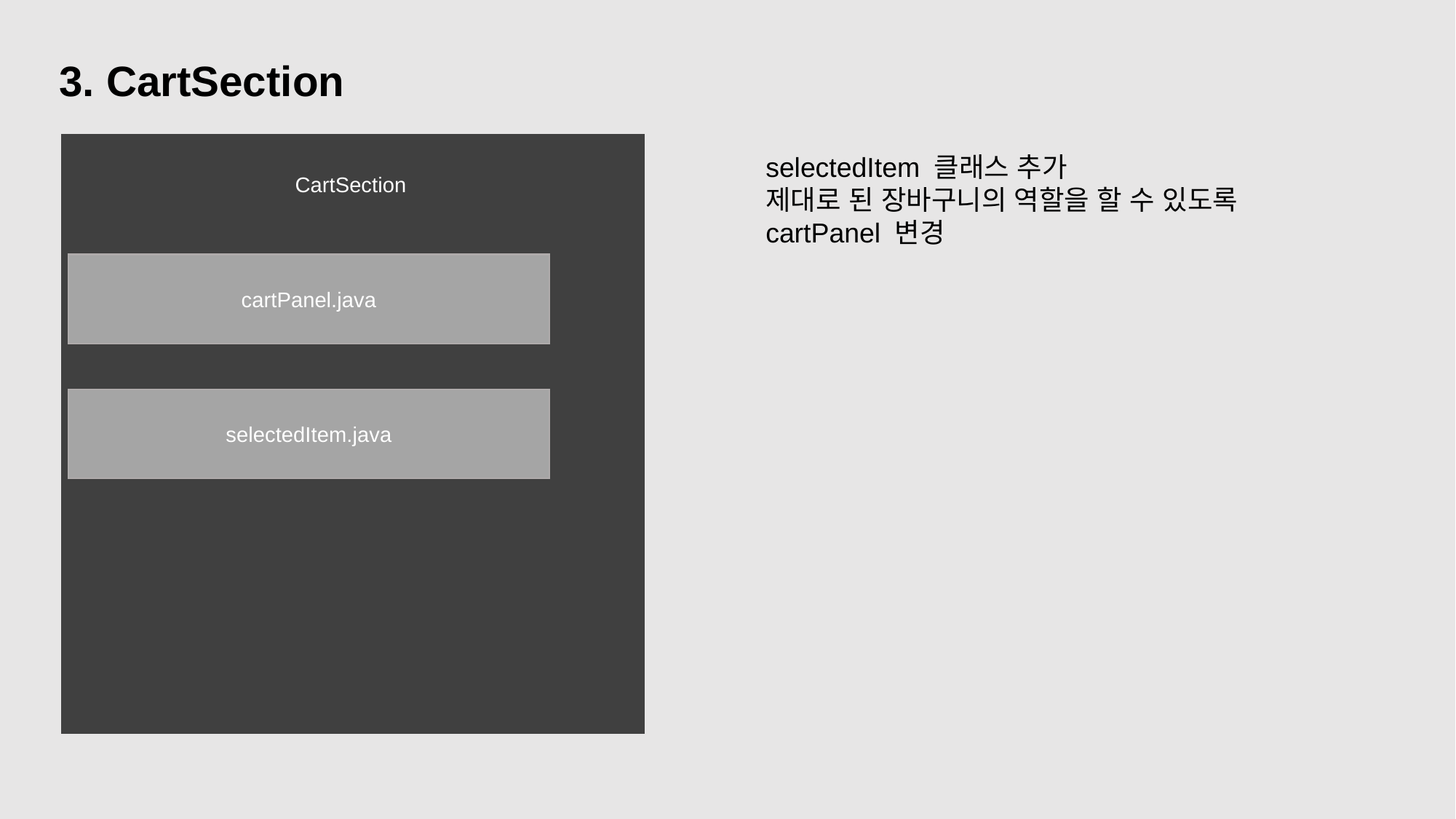

3. CartSection

CartSection
cartPanel.java
selectedItem.java
selectedItem 클래스 추가
제대로 된 장바구니의 역할을 할 수 있도록
cartPanel 변경